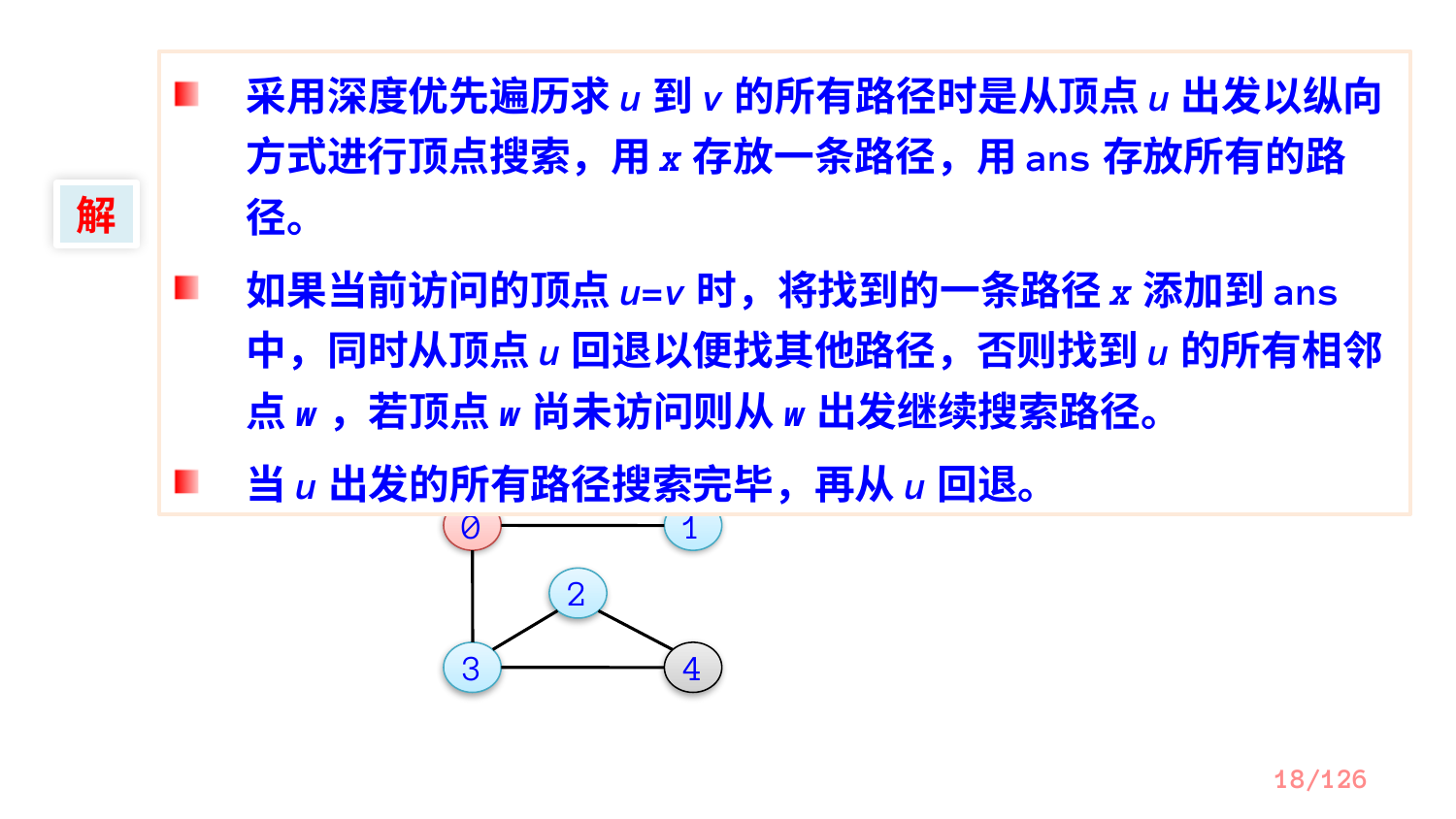

采用深度优先遍历求u到v的所有路径时是从顶点u出发以纵向方式进行顶点搜索，用x存放一条路径，用ans存放所有的路径。
如果当前访问的顶点u=v时，将找到的一条路径x添加到ans中，同时从顶点u回退以便找其他路径，否则找到u的所有相邻点w，若顶点w尚未访问则从w出发继续搜索路径。
当u出发的所有路径搜索完毕，再从u回退。
解
0
1

2

3
4

18/126